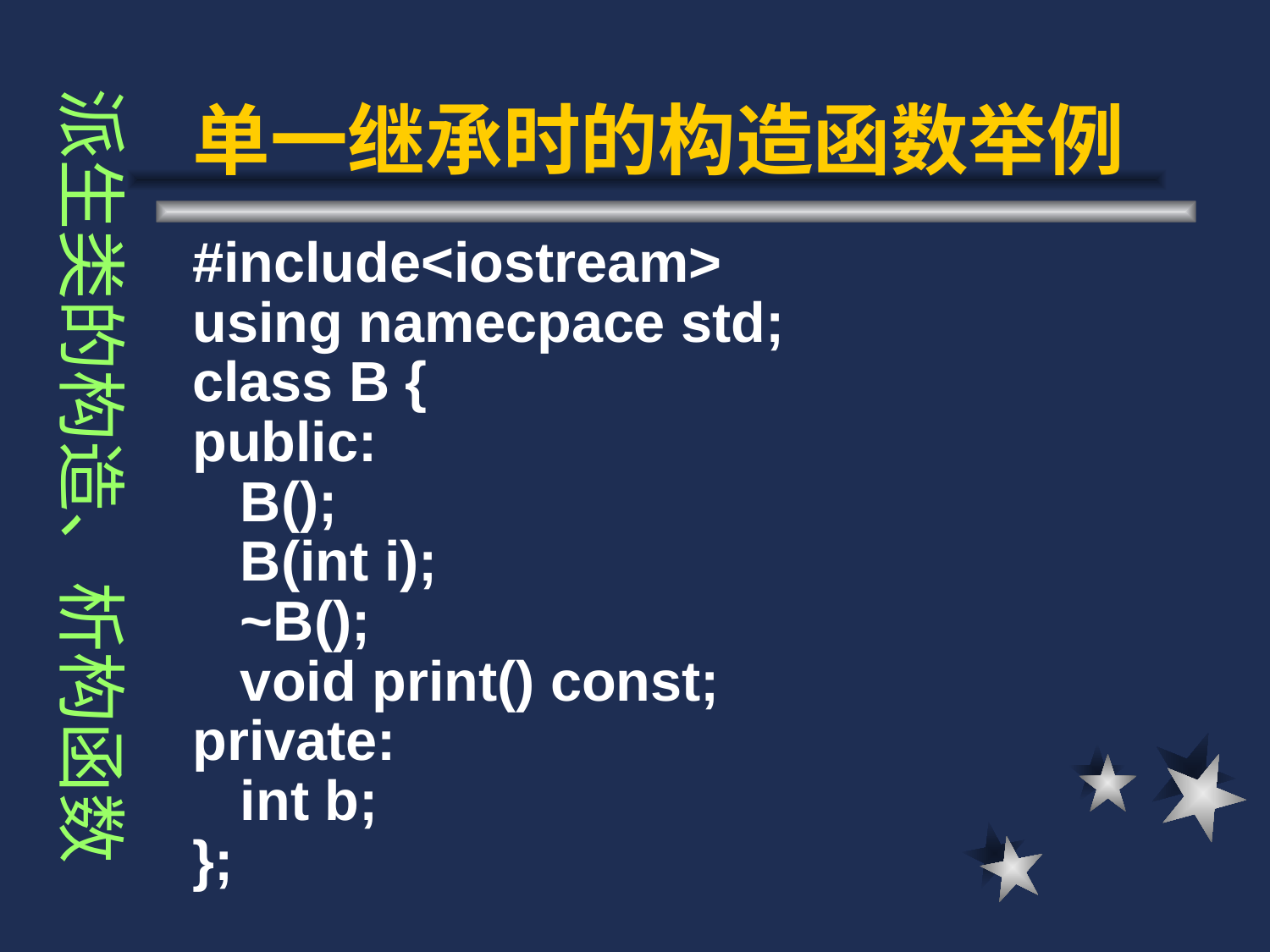

# 单一继承时的构造函数举例
派生类的构造、析构函数
#include<iostream>
using namecpace std;
class B {
public:
	B();
	B(int i);
	~B();
	void print() const;
private:
	int b;
};
33